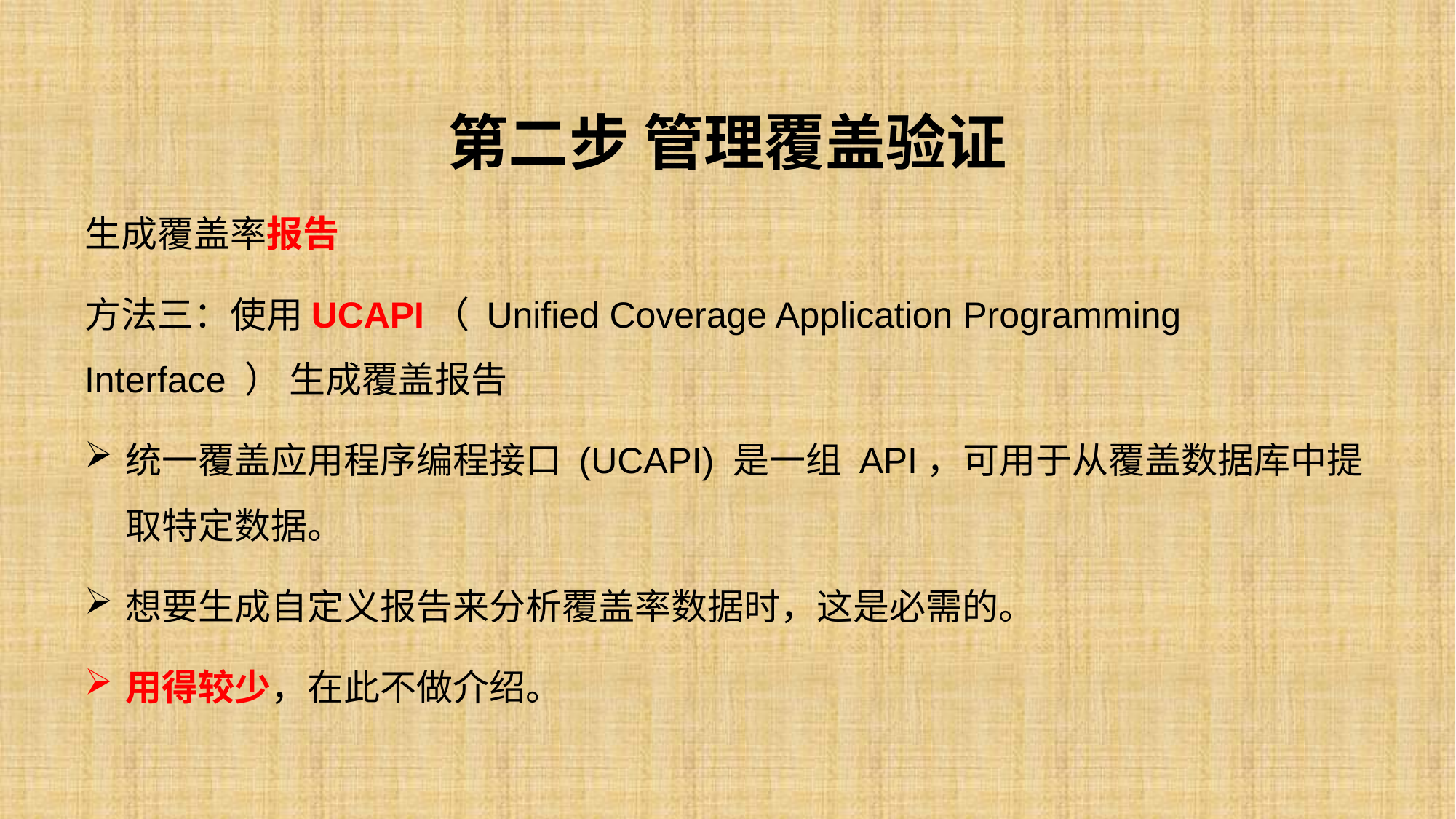

# 第二步 管理覆盖验证
生成覆盖率报告
方法三：使用UCAPI（ Unified Coverage Application Programming Interface ） 生成覆盖报告
统一覆盖应用程序编程接口 (UCAPI) 是一组 API，可用于从覆盖数据库中提取特定数据。
想要生成自定义报告来分析覆盖率数据时，这是必需的。
用得较少，在此不做介绍。